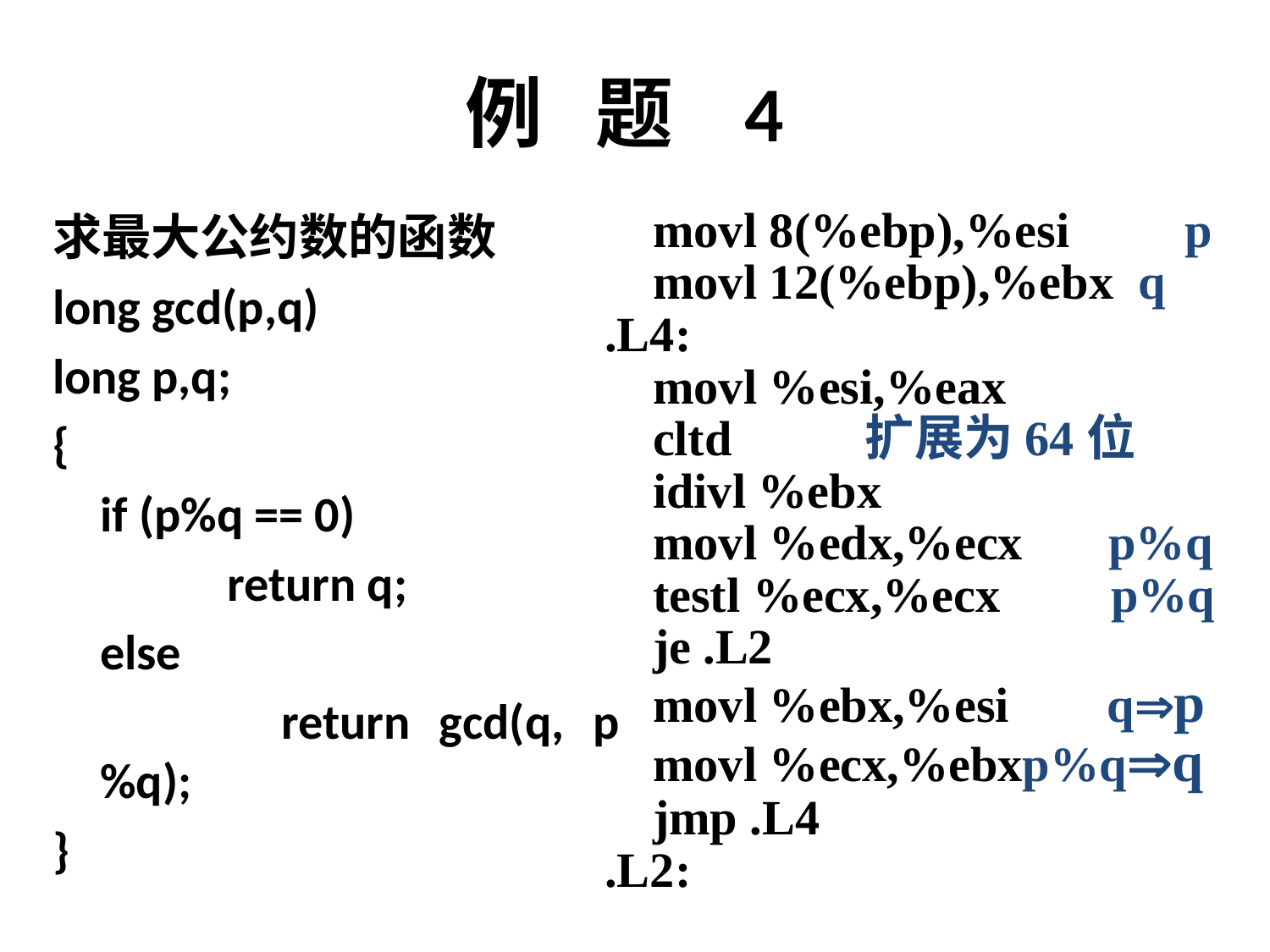

# 例   题   4
求最大公约数的函数
long gcd(p,q)
long p,q;
{
	if (p%q == 0)
	   	return q;
	else
	   	return gcd(q, p%q);
}

	movl 8(%ebp),%esi	  p
	movl 12(%ebp),%ebx  q
.L4:
	movl %esi,%eax
	cltd	      扩展为64位
	idivl %ebx
	movl %edx,%ecx       p%q
	testl %ecx,%ecx         p%q
	je .L2
	movl %ebx,%esi        q⇒p
	movl %ecx,%ebxp%q⇒q
	jmp .L4
.L2: